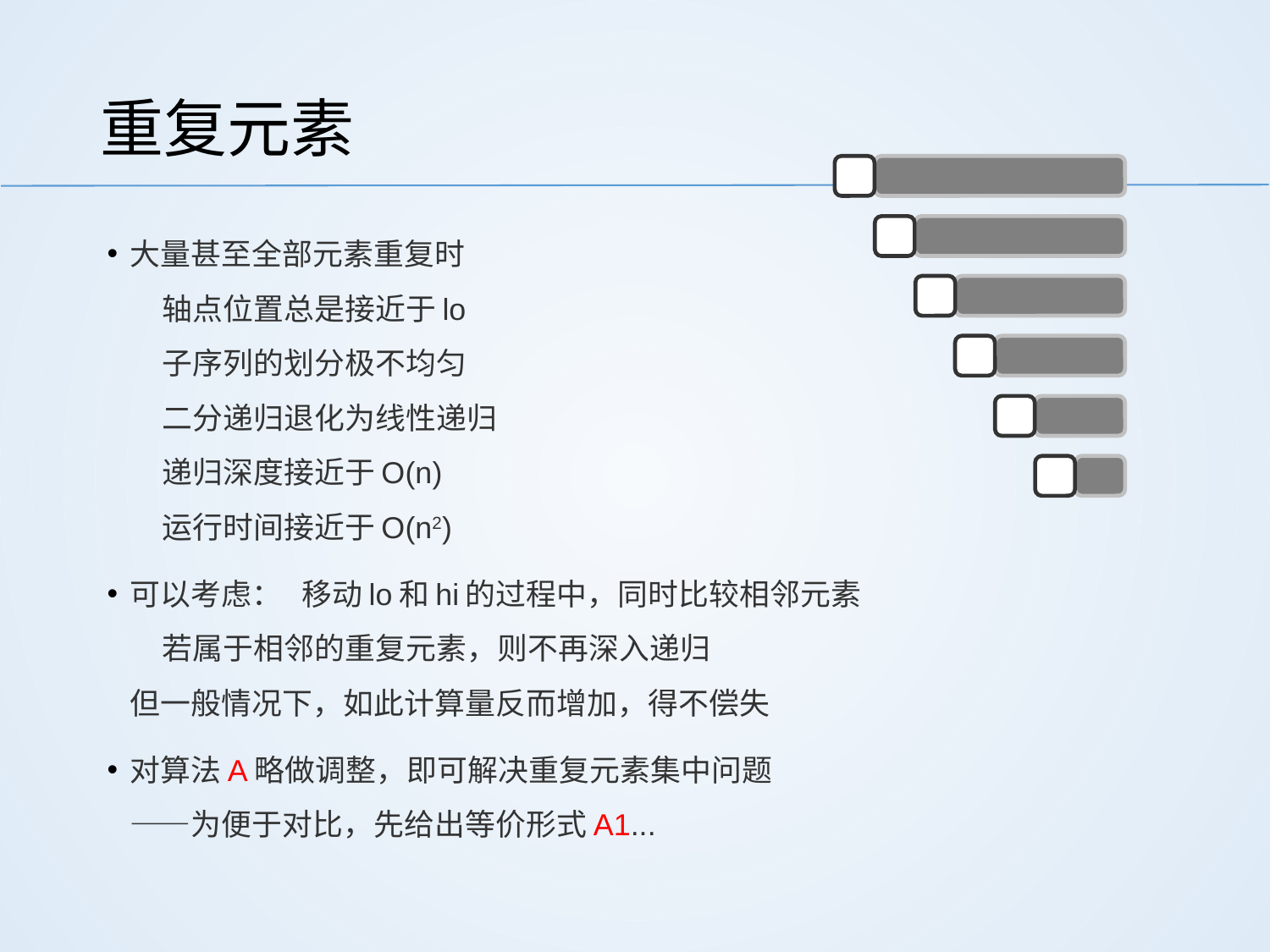

# 重复元素

大量甚至全部元素重复时
	轴点位置总是接近于lo
	子序列的划分极不均匀
	二分递归退化为线性递归
	递归深度接近于O(n)
	运行时间接近于O(n2)
可以考虑：	移动lo和hi的过程中，同时比较相邻元素
				若属于相邻的重复元素，则不再深入递归
但一般情况下，如此计算量反而增加，得不偿失
对算法A略做调整，即可解决重复元素集中问题
——为便于对比，先给出等价形式A1...